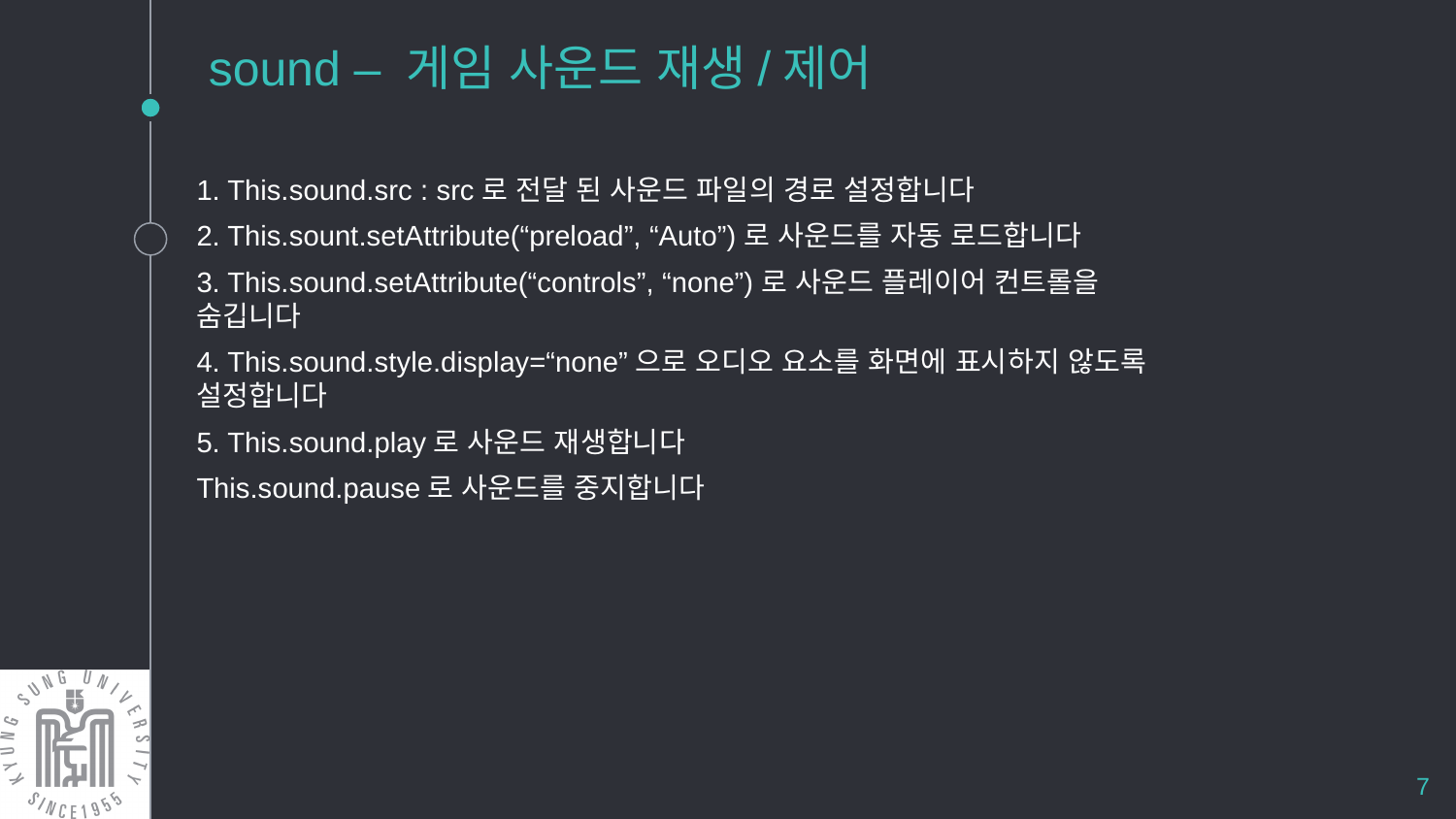

# sound – 게임 사운드 재생/제어
1. This.sound.src : src로 전달 된 사운드 파일의 경로 설정합니다
2. This.sount.setAttribute(“preload”, “Auto”)로 사운드를 자동 로드합니다
3. This.sound.setAttribute(“controls”, “none”)로 사운드 플레이어 컨트롤을 숨깁니다
4. This.sound.style.display=“none”으로 오디오 요소를 화면에 표시하지 않도록 설정합니다
5. This.sound.play로 사운드 재생합니다
This.sound.pause로 사운드를 중지합니다
7